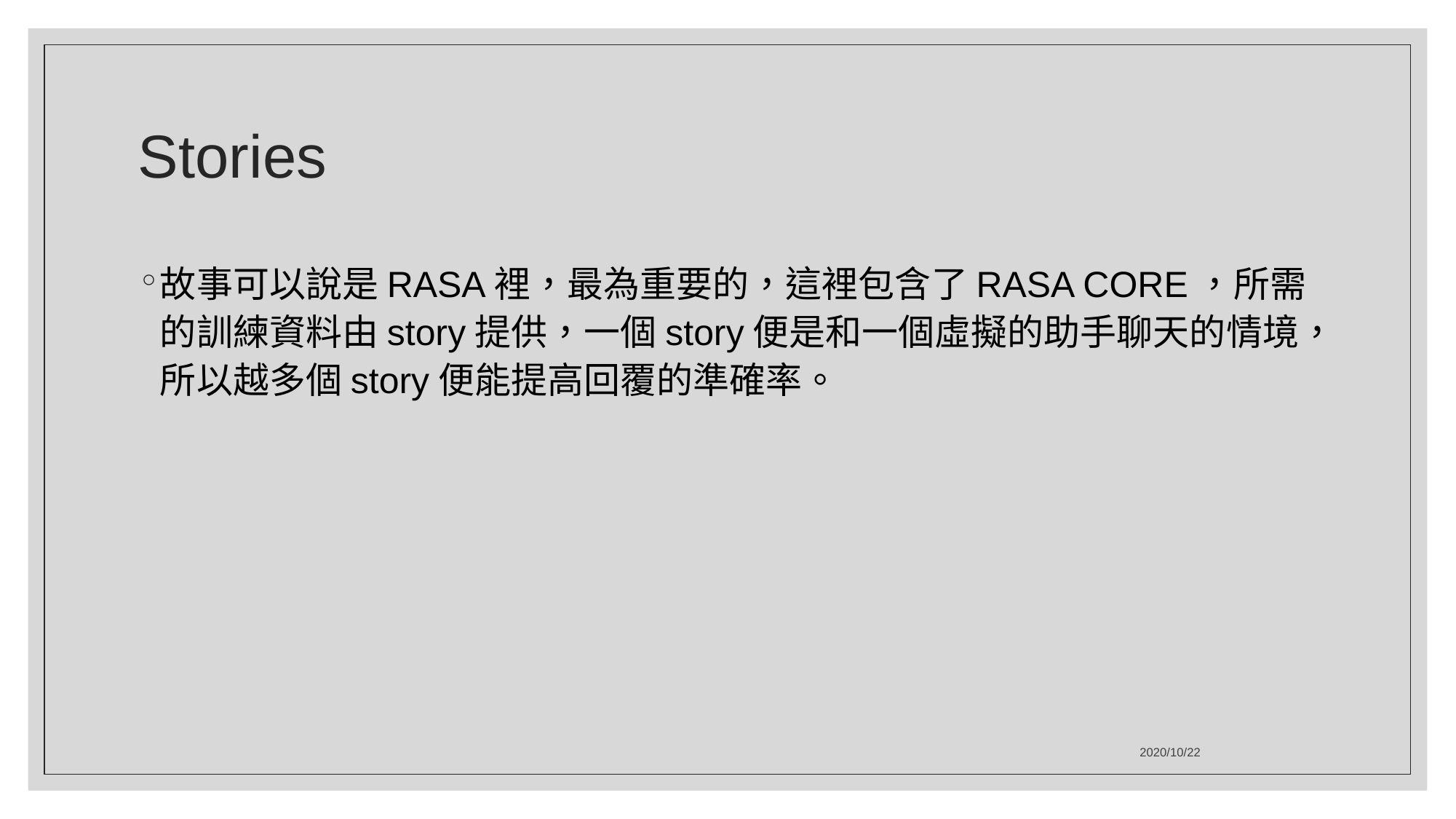

# Stories
故事可以說是RASA裡，最為重要的，這裡包含了RASA CORE，所需的訓練資料由story提供，一個story便是和一個虛擬的助手聊天的情境，所以越多個story便能提高回覆的準確率。
2020/10/22